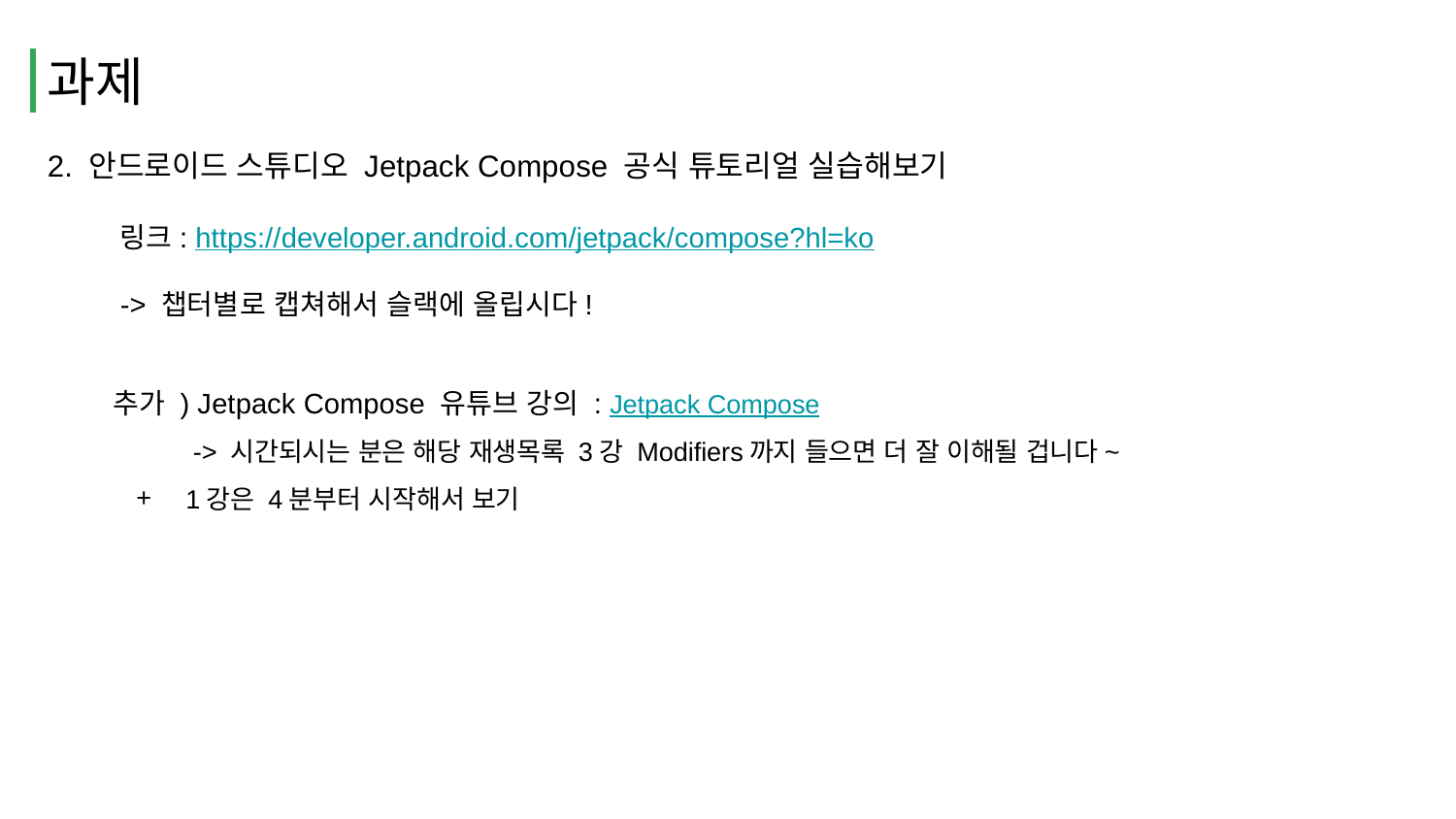

과제
2. 안드로이드 스튜디오 Jetpack Compose 공식 튜토리얼 실습해보기

링크: https://developer.android.com/jetpack/compose?hl=ko

-> 챕터별로 캡쳐해서 슬랙에 올립시다!

추가 ) Jetpack Compose 유튜브 강의 : Jetpack Compose
           -> 시간되시는 분은 해당 재생목록 3강 Modifiers까지 들으면 더 잘 이해될 겁니다~
1강은 4분부터 시작해서 보기